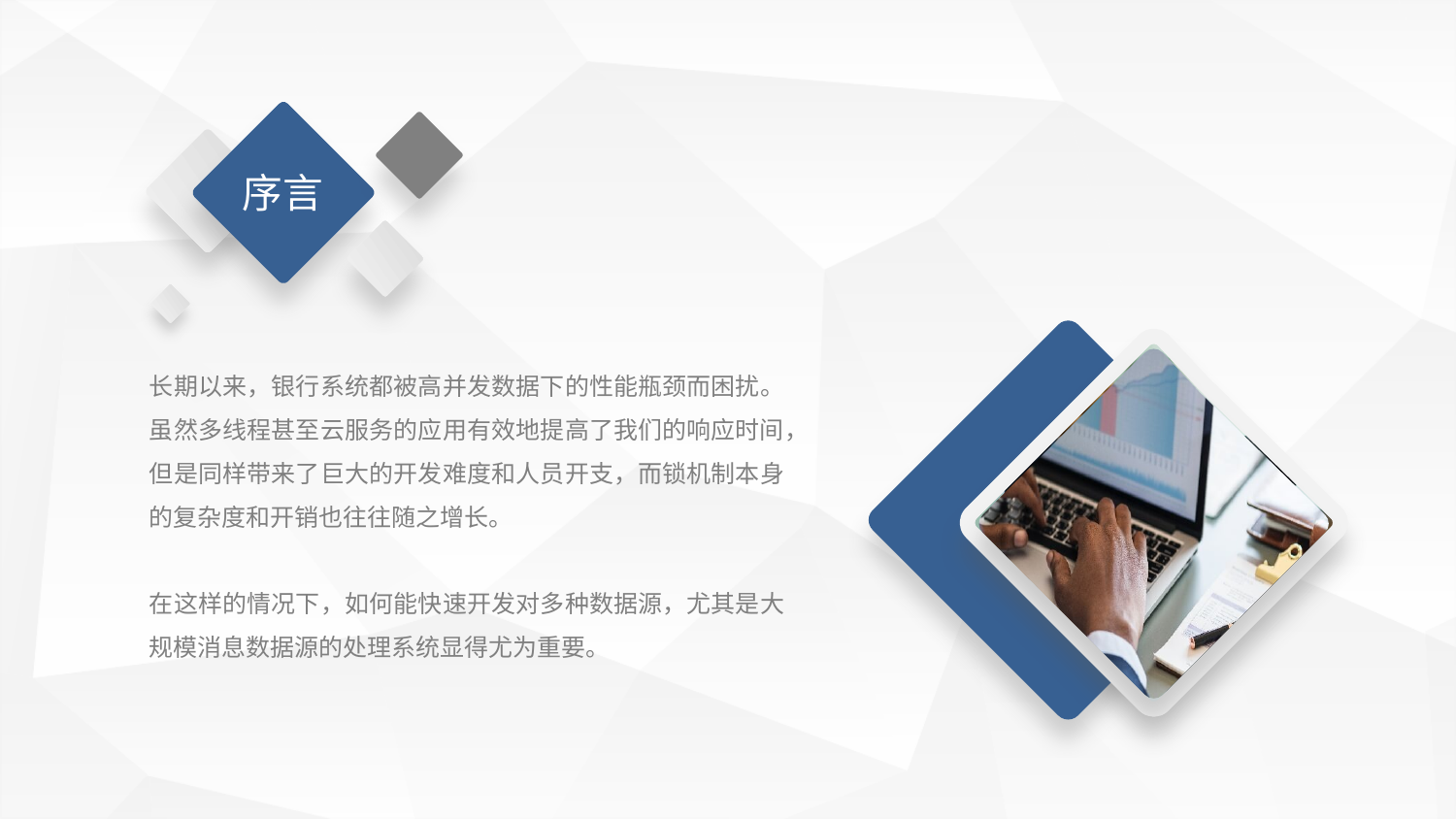

序言

长期以来，银行系统都被高并发数据下的性能瓶颈而困扰。虽然多线程甚至云服务的应用有效地提高了我们的响应时间，但是同样带来了巨大的开发难度和人员开支，而锁机制本身的复杂度和开销也往往随之增长。

在这样的情况下，如何能快速开发对多种数据源，尤其是大规模消息数据源的处理系统显得尤为重要。